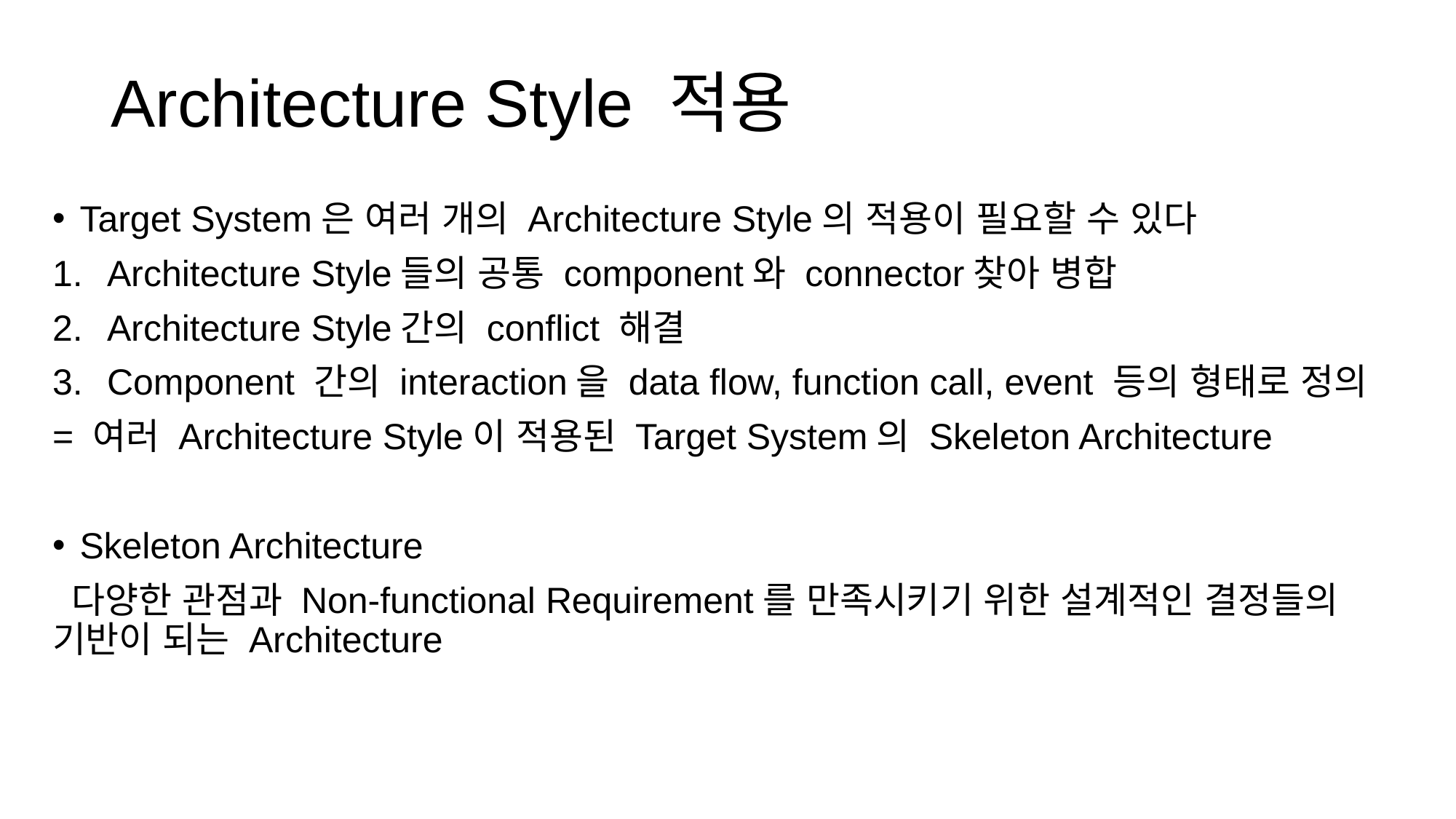

# Architecture Style 적용
Target System은 여러 개의 Architecture Style의 적용이 필요할 수 있다
Architecture Style들의 공통 component와 connector찾아 병합
Architecture Style간의 conflict 해결
Component 간의 interaction을 data flow, function call, event 등의 형태로 정의
= 여러 Architecture Style이 적용된 Target System의 Skeleton Architecture

Skeleton Architecture
 다양한 관점과 Non-functional Requirement를 만족시키기 위한 설계적인 결정들의 기반이 되는 Architecture